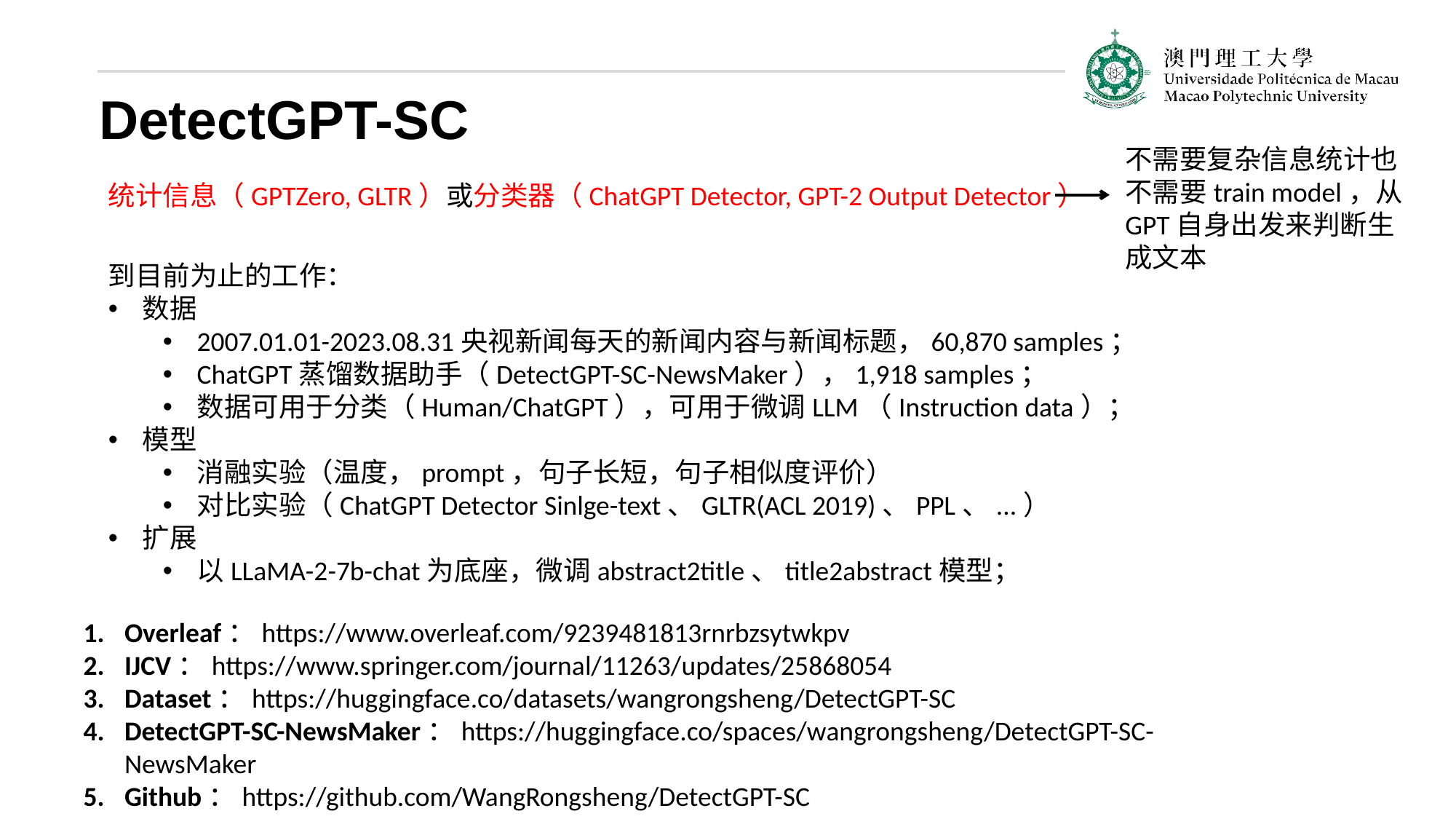

DetectGPT-SC
不需要复杂信息统计也不需要train model，从GPT自身出发来判断生成文本
统计信息（GPTZero, GLTR）或分类器（ChatGPT Detector, GPT-2 Output Detector）
到目前为止的工作：
数据
2007.01.01-2023.08.31央视新闻每天的新闻内容与新闻标题，60,870 samples；
ChatGPT蒸馏数据助手（DetectGPT-SC-NewsMaker），1,918 samples；
数据可用于分类（Human/ChatGPT），可用于微调LLM（Instruction data）；
模型
消融实验（温度，prompt，句子长短，句子相似度评价）
对比实验（ChatGPT Detector Sinlge-text、GLTR(ACL 2019)、PPL、...）
扩展
以LLaMA-2-7b-chat为底座，微调abstract2title、title2abstract模型；
Overleaf：https://www.overleaf.com/9239481813rnrbzsytwkpv
IJCV：https://www.springer.com/journal/11263/updates/25868054
Dataset：https://huggingface.co/datasets/wangrongsheng/DetectGPT-SC
DetectGPT-SC-NewsMaker：https://huggingface.co/spaces/wangrongsheng/DetectGPT-SC-NewsMaker
Github：https://github.com/WangRongsheng/DetectGPT-SC